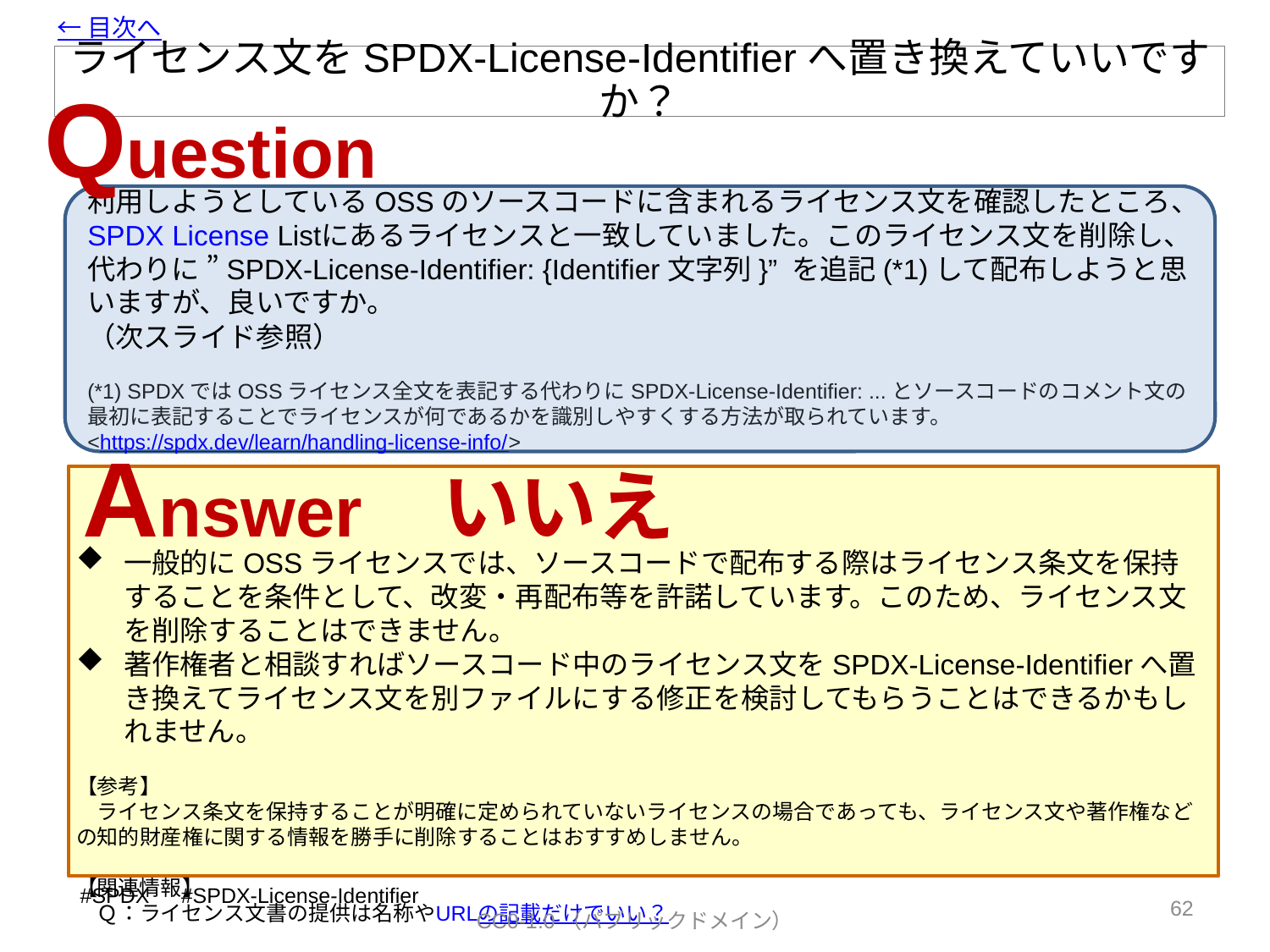

← 目次へ
# ライセンス文をSPDX-License-Identifierへ置き換えていいですか？
Question
利用しようとしているOSSのソースコードに含まれるライセンス文を確認したところ、SPDX License Listにあるライセンスと一致していました。このライセンス文を削除し、代わりに ”SPDX-License-Identifier: {Identifier文字列}” を追記(*1)して配布しようと思いますが、良いですか。
（次スライド参照）
(*1) SPDXではOSSライセンス全文を表記する代わりにSPDX-License-Identifier: ...とソースコードのコメント文の最初に表記することでライセンスが何であるかを識別しやすくする方法が取られています。
<https://spdx.dev/learn/handling-license-info/>
Answer
いいえ

一般的にOSSライセンスでは、ソースコードで配布する際はライセンス条文を保持することを条件として、改変・再配布等を許諾しています。このため、ライセンス文を削除することはできません。
著作権者と相談すればソースコード中のライセンス文をSPDX-License-Identifierへ置き換えてライセンス文を別ファイルにする修正を検討してもらうことはできるかもしれません。

【参考】
　ライセンス条文を保持することが明確に定められていないライセンスの場合であっても、ライセンス文や著作権などの知的財産権に関する情報を勝手に削除することはおすすめしません。

【関連情報】
　Ｑ：ライセンス文書の提供は名称やURLの記載だけでいい？
#SPDX　#SPDX-License-Identifier
62
CC0-1.0（パブリックドメイン）